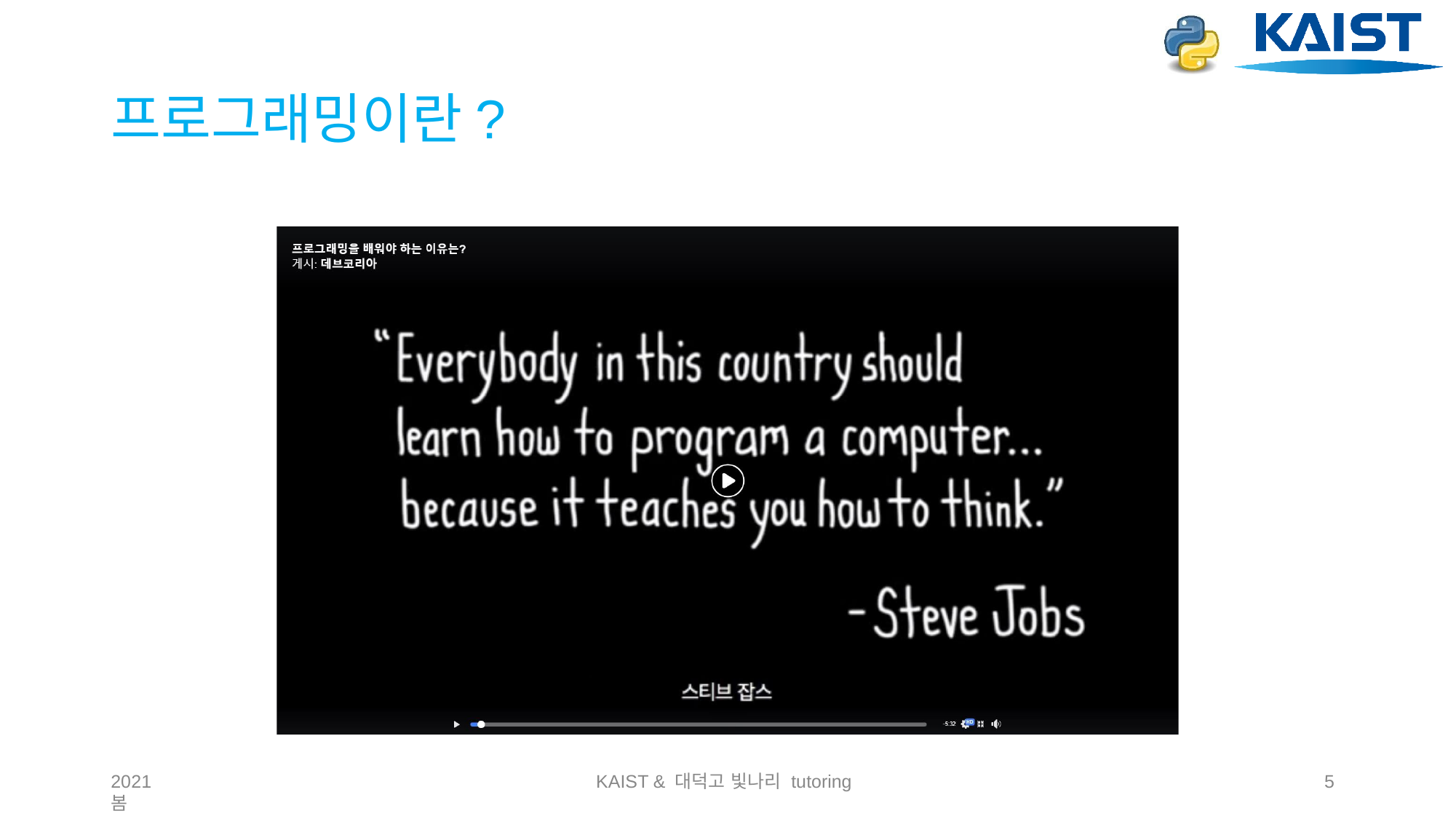

# 프로그래밍이란?

2021 봄
KAIST & 대덕고 빛나리 tutoring
5